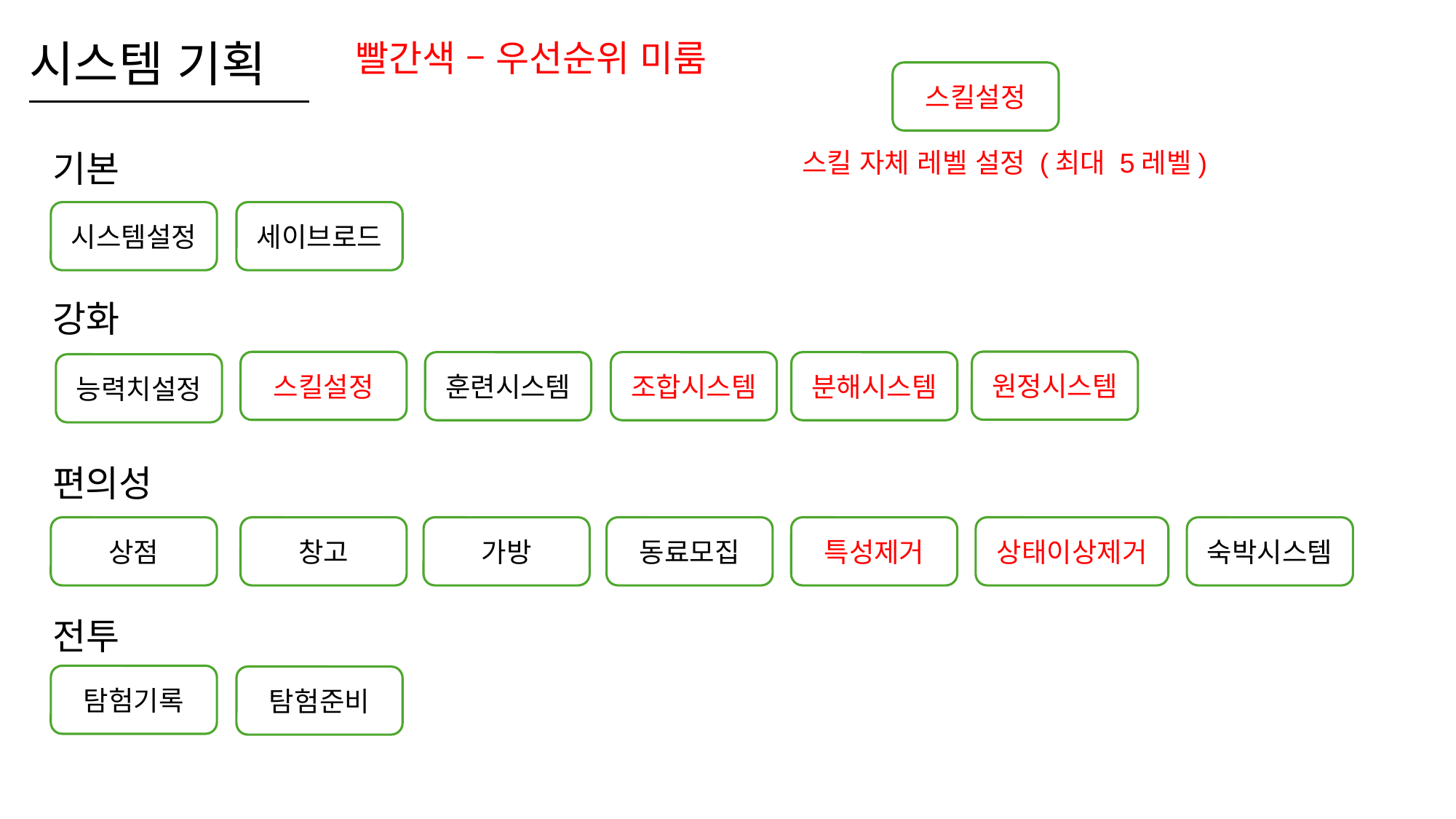

시스템 기획
빨간색 – 우선순위 미룸
스킬설정
기본
스킬 자체 레벨 설정 (최대 5레벨)
세이브로드
시스템설정
강화
원정시스템
스킬설정
분해시스템
조합시스템
훈련시스템
능력치설정
# 편의성
창고
가방
동료모집
특성제거
상태이상제거
숙박시스템
상점
전투
탐험기록
탐험준비